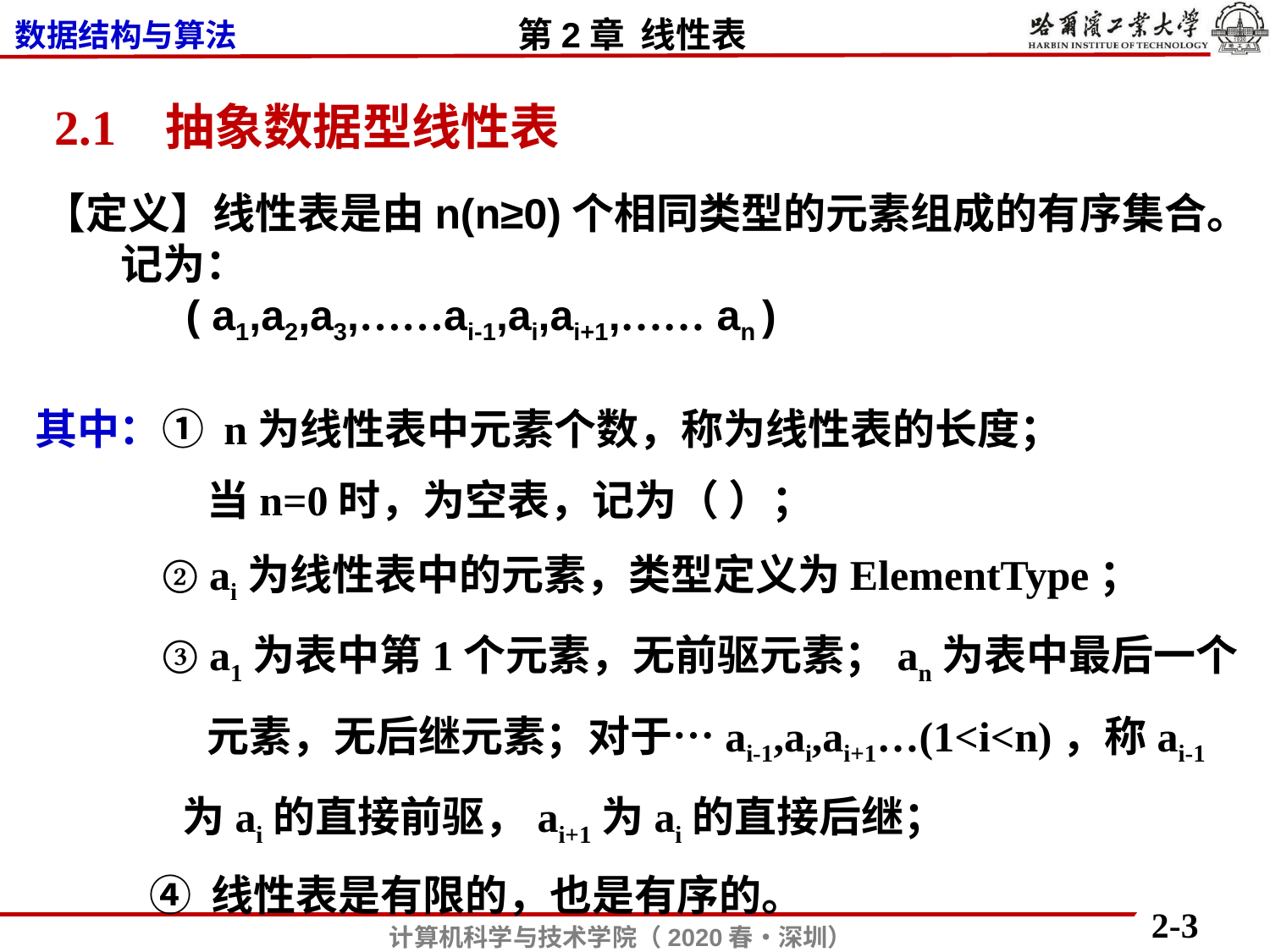

2.1   抽象数据型线性表
【定义】线性表是由n(n≥0)个相同类型的元素组成的有序集合。
       记为：
            ( a1,a2,a3,……ai-1,ai,ai+1,…… an )
其中：① n为线性表中元素个数，称为线性表的长度；
                 当n=0时，为空表，记为（ ）；
            ② ai为线性表中的元素，类型定义为ElementType；
            ③ a1为表中第1个元素，无前驱元素；an为表中最后一个
                 元素，无后继元素；对于…ai-1,ai,ai+1…(1<i<n)，称ai-1
                         为ai的直接前驱，ai+1为ai的直接后继；
            ④ 线性表是有限的，也是有序的。